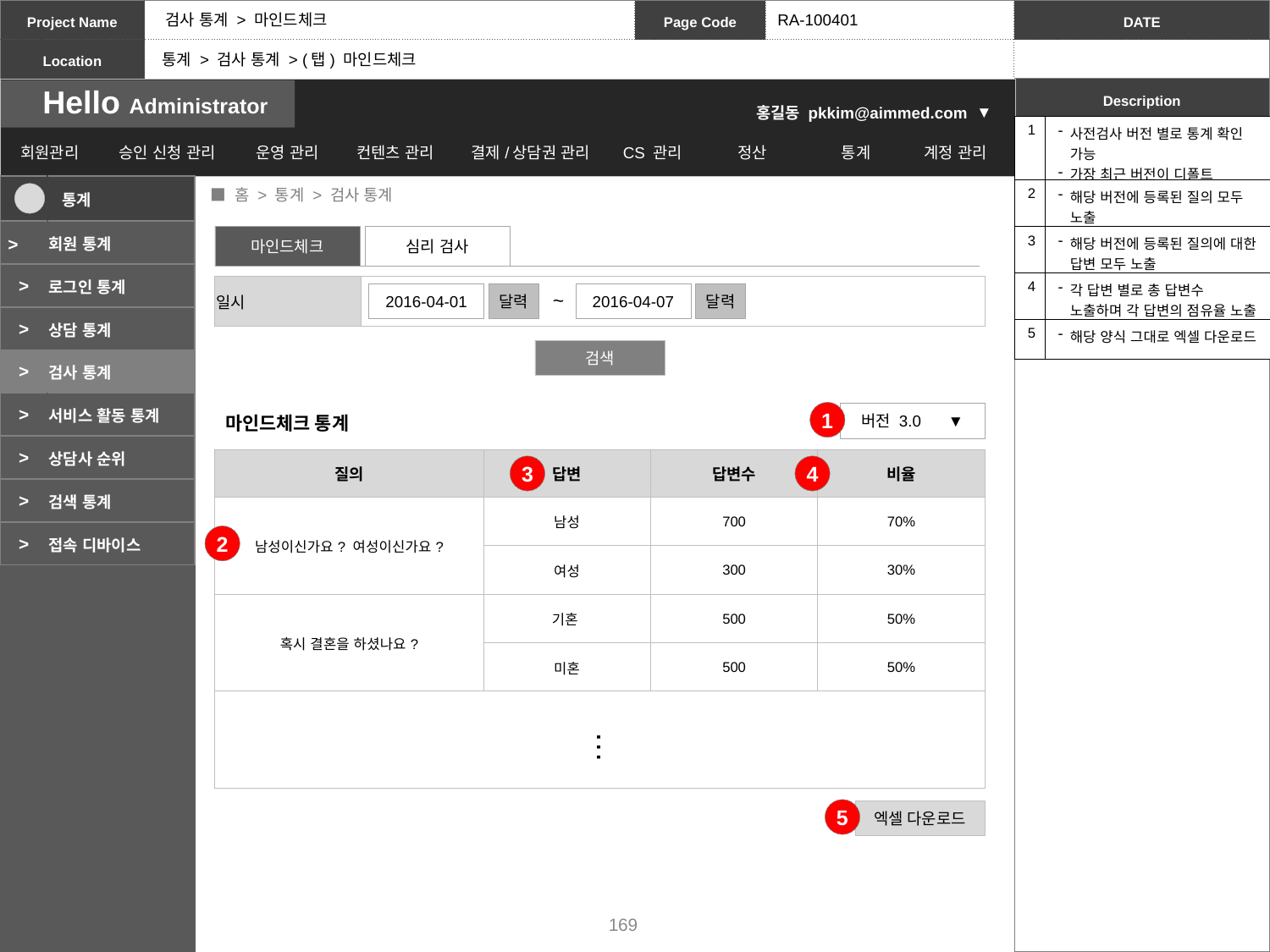

검사 통계 > 마인드체크
RA-100401
통계 > 검사 통계 > (탭) 마인드체크
| 1 | 사전검사 버전 별로 통계 확인 가능 가장 최근 버전이 디폴트 |
| --- | --- |
| 2 | 해당 버전에 등록된 질의 모두 노출 |
| 3 | 해당 버전에 등록된 질의에 대한 답변 모두 노출 |
| 4 | 각 답변 별로 총 답변수 노출하며 각 답변의 점유율 노출 |
| 5 | 해당 양식 그대로 엑셀 다운로드 |
   ■ 홈 > 통계 > 검사 통계

|  | 통계 |
| --- | --- |
| > | 회원 통계 |
| > | 로그인 통계 |
| > | 상담 통계 |
| > | 검사 통계 |
| > | 서비스 활동 통계 |
| > | 상담사 순위 |
| > | 검색 통계 |
| > | 접속 디바이스 |

마인드체크
심리 검사
| 일시 |  |
| --- | --- |
~
2016-04-01
달력
2016-04-07
달력
검색
1
버전 3.0      ▼
마인드체크 통계
| 질의 | 답변 | 답변수 | 비율 |
| --- | --- | --- | --- |
| 남성이신가요? 여성이신가요? | 남성 | 700 | 70% |
|  | 여성 | 300 | 30% |
| 혹시 결혼을 하셨나요? | 기혼 | 500 | 50% |
|  | 미혼 | 500 | 50% |
|  |  |  |  |
3
4
2
…
5
엑셀 다운로드
169